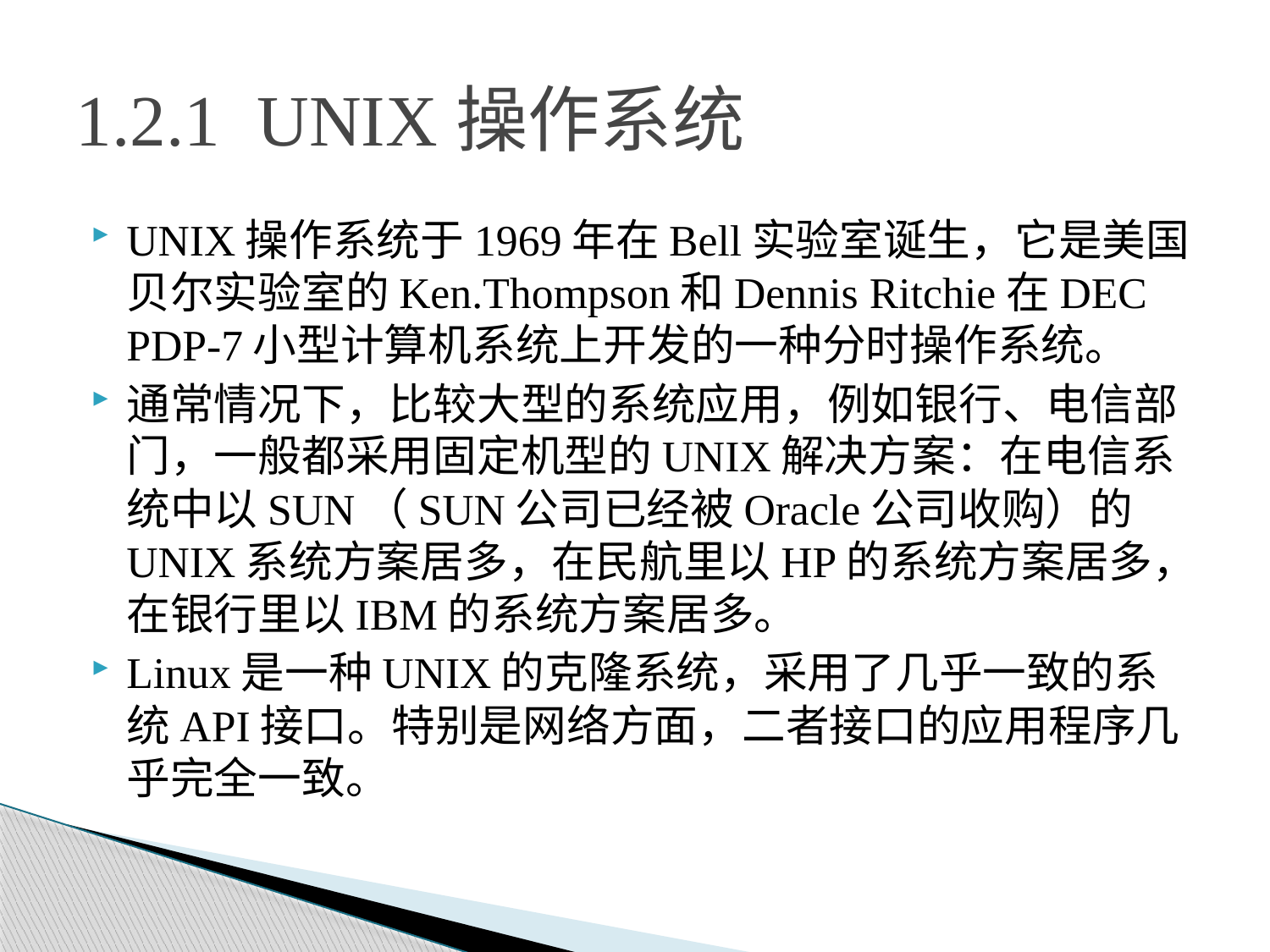

# 1.2.1  UNIX操作系统
UNIX操作系统于1969年在Bell实验室诞生，它是美国贝尔实验室的Ken.Thompson和Dennis Ritchie在DEC PDP-7小型计算机系统上开发的一种分时操作系统。
通常情况下，比较大型的系统应用，例如银行、电信部门，一般都采用固定机型的UNIX解决方案：在电信系统中以SUN（SUN公司已经被Oracle公司收购）的UNIX系统方案居多，在民航里以HP的系统方案居多，在银行里以IBM的系统方案居多。
Linux是一种UNIX的克隆系统，采用了几乎一致的系统API接口。特别是网络方面，二者接口的应用程序几乎完全一致。